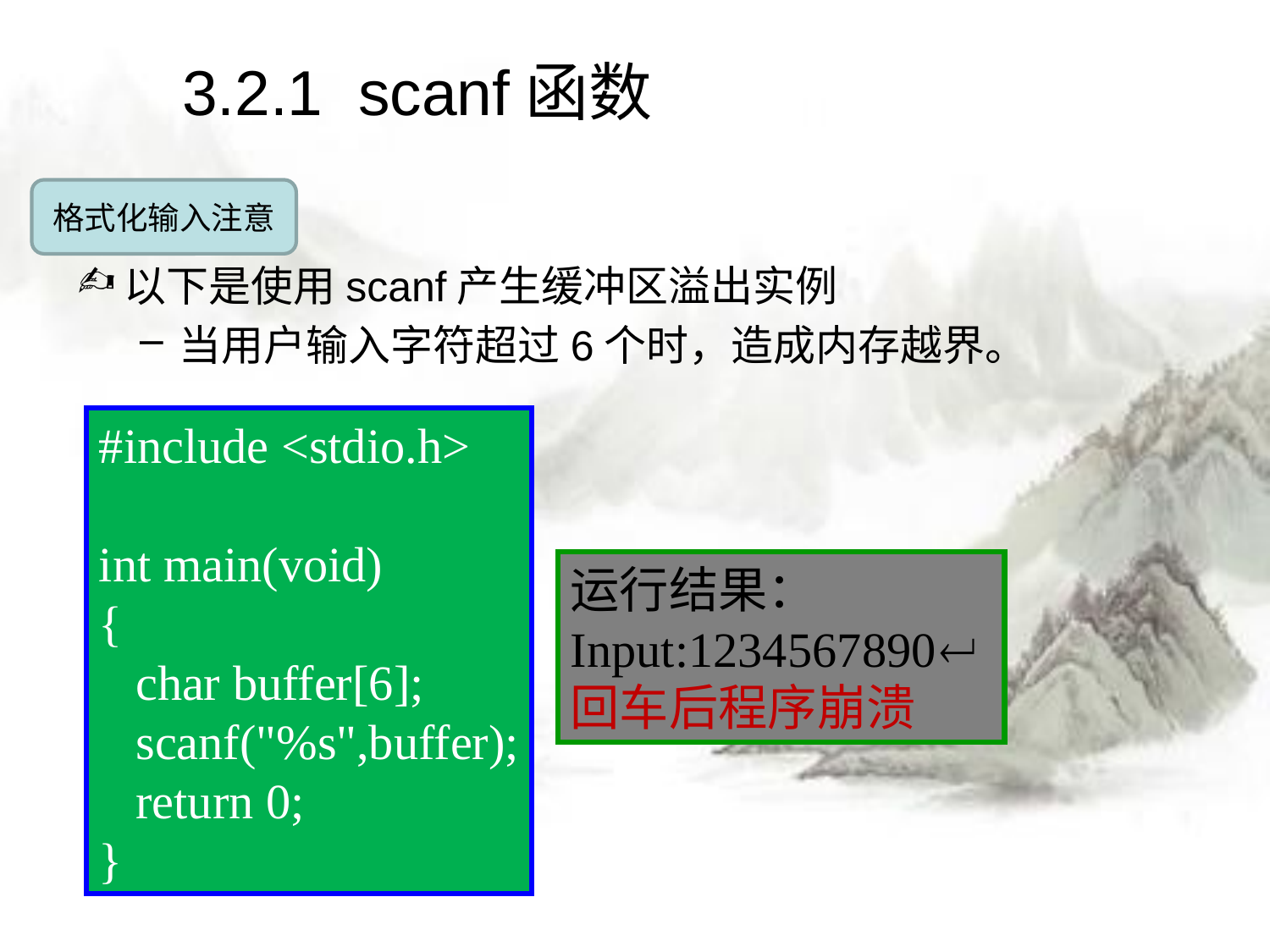

# 3.2.1  scanf函数
格式化输入注意
以下是使用scanf产生缓冲区溢出实例
当用户输入字符超过6个时，造成内存越界。
#include <stdio.h>

int main(void)
{
   char buffer[6];
   scanf("%s",buffer);
   return 0;
}
运行结果：
Input:1234567890↵
回车后程序崩溃